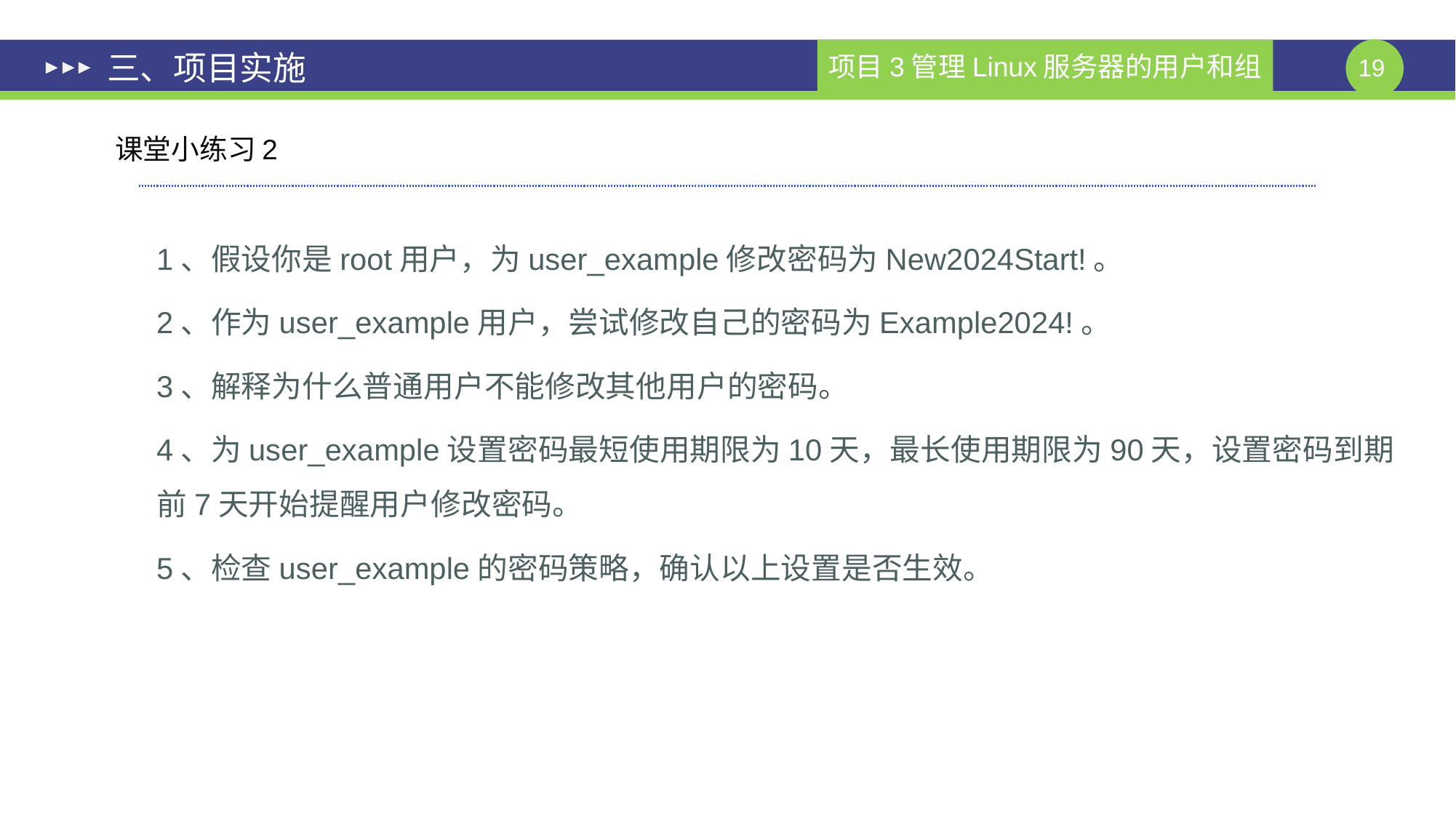

# 三、项目实施
课堂小练习2

1、假设你是root用户，为user_example修改密码为New2024Start!。
2、作为user_example用户，尝试修改自己的密码为Example2024!。
3、解释为什么普通用户不能修改其他用户的密码。
4、为user_example设置密码最短使用期限为10天，最长使用期限为90天，设置密码到期前7天开始提醒用户修改密码。
5、检查user_example的密码策略，确认以上设置是否生效。